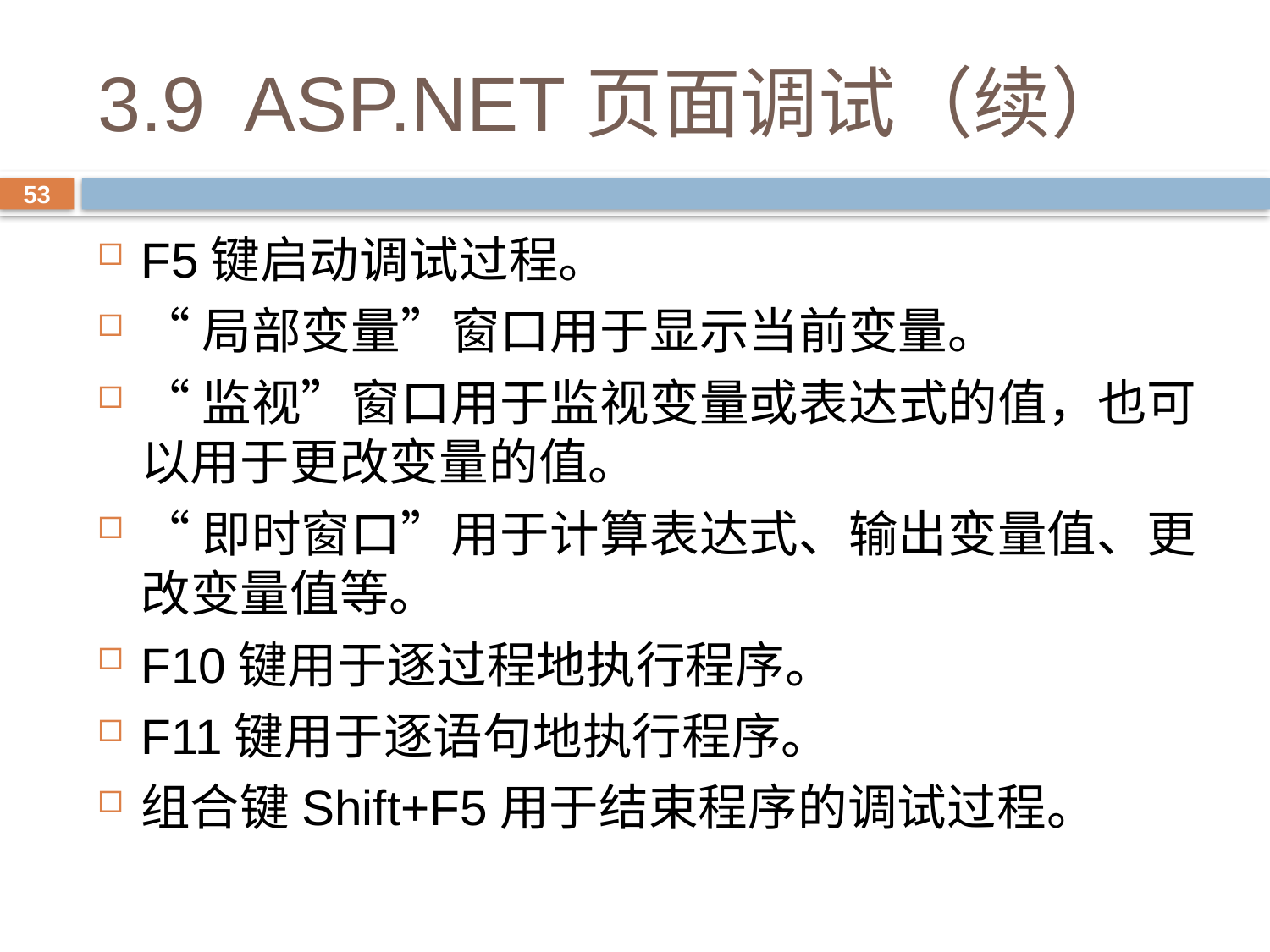

# 3.9  ASP.NET页面调试（续）
53
F5键启动调试过程。
“局部变量”窗口用于显示当前变量。
“监视”窗口用于监视变量或表达式的值，也可以用于更改变量的值。
“即时窗口”用于计算表达式、输出变量值、更改变量值等。
F10键用于逐过程地执行程序。
F11键用于逐语句地执行程序。
组合键Shift+F5用于结束程序的调试过程。